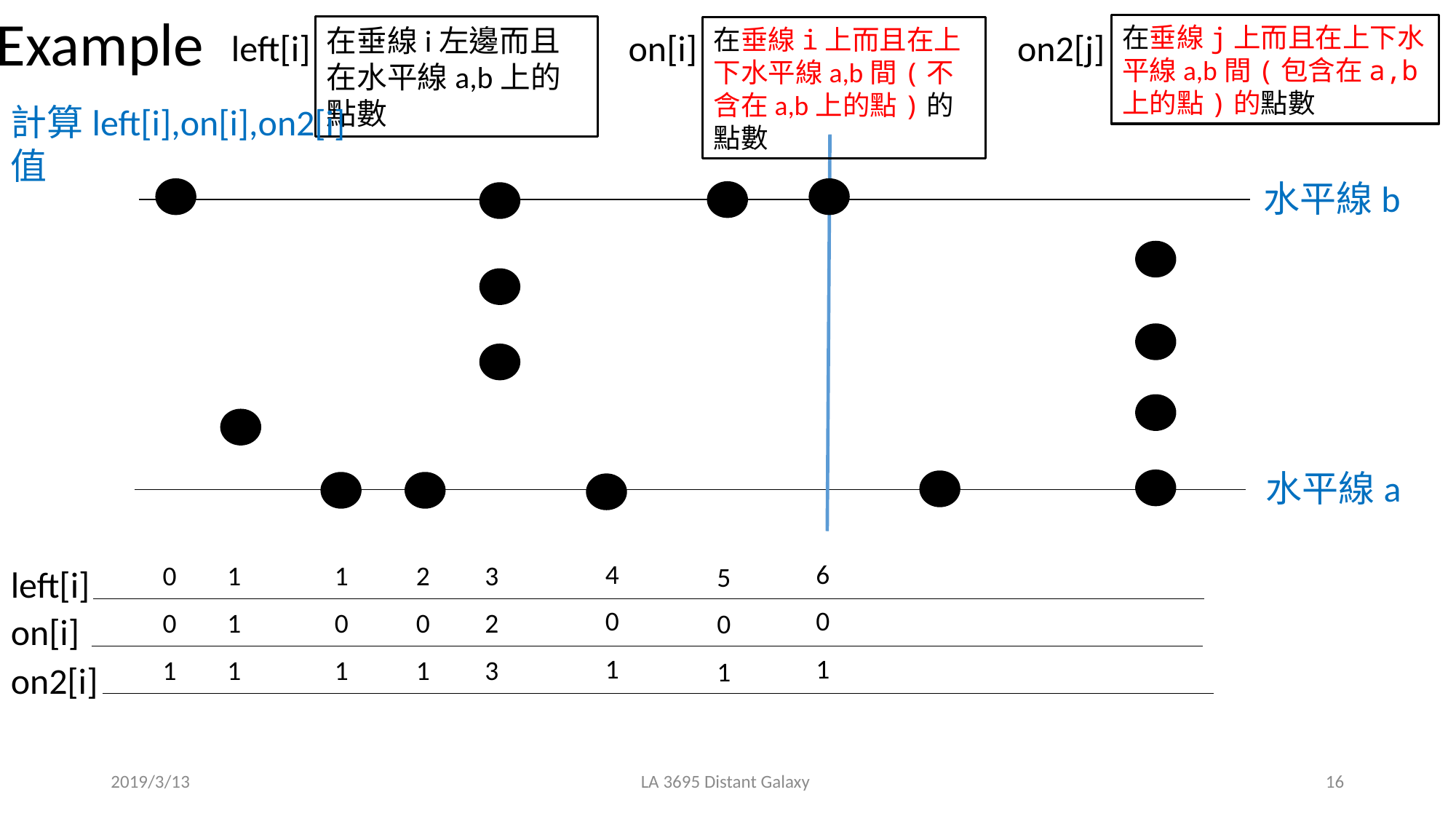

Example
在垂線j上而且在上下水平線a,b間(包含在a,b上的點)的點數
在垂線i左邊而且在水平線a,b上的點數
在垂線i上而且在上下水平線a,b間(不含在a,b上的點)的點數
on2[j]
left[i]
on[i]
計算left[i],on[i],on2[i]值
水平線b

水平線a

4
6
0
1
1
2
3
5
left[i]
0
0
0
1
0
0
2
0
on[i]
1
1
1
1
1
1
3
1
on2[i]
2019/3/13
LA 3695 Distant Galaxy
16